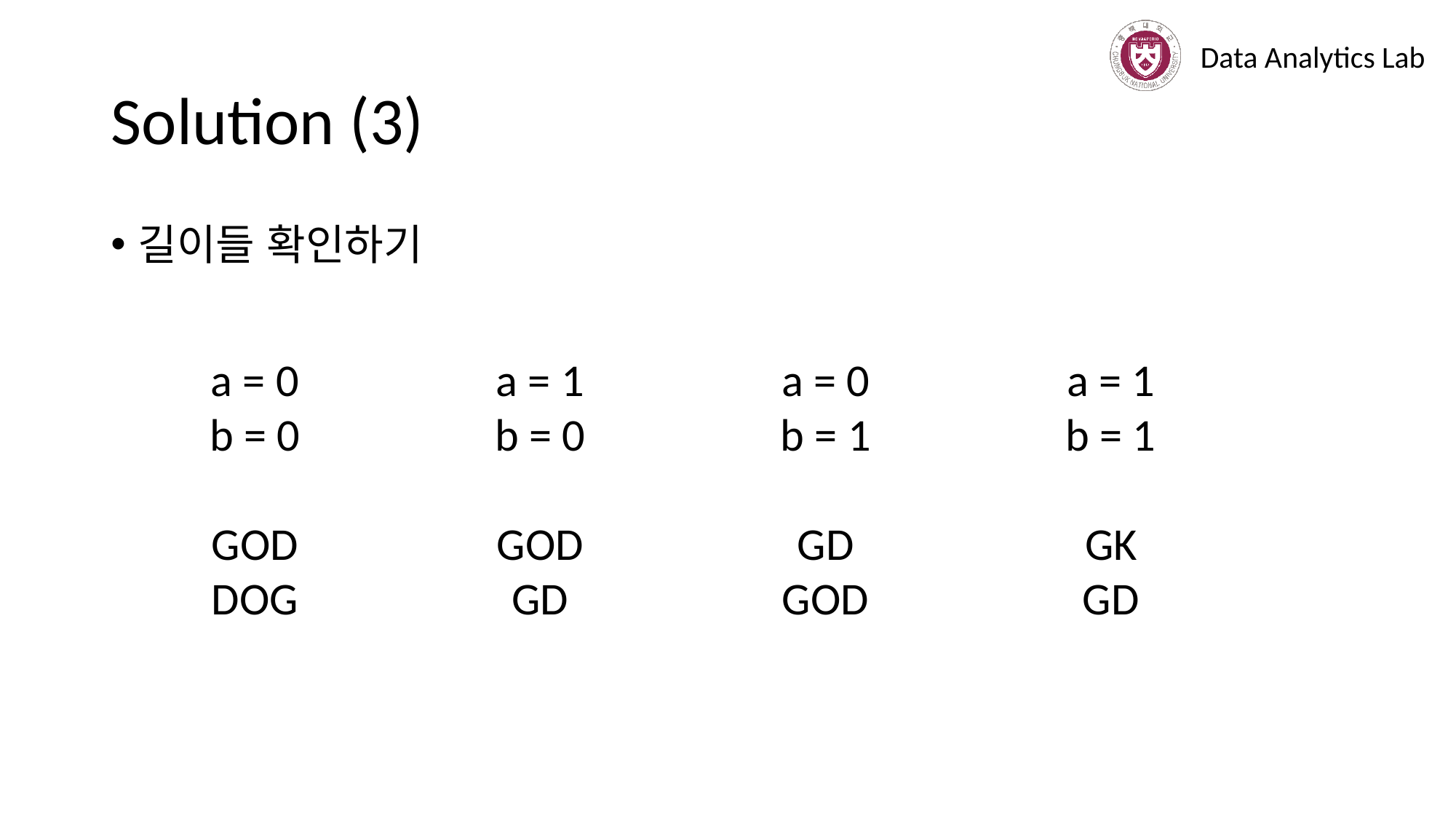

# Solution (3)
길이들 확인하기
a = 0
b = 1

GD
GOD
a = 1
b = 1

GK
GD
a = 0
b = 0

GOD
DOG
a = 1
b = 0

GOD
GD